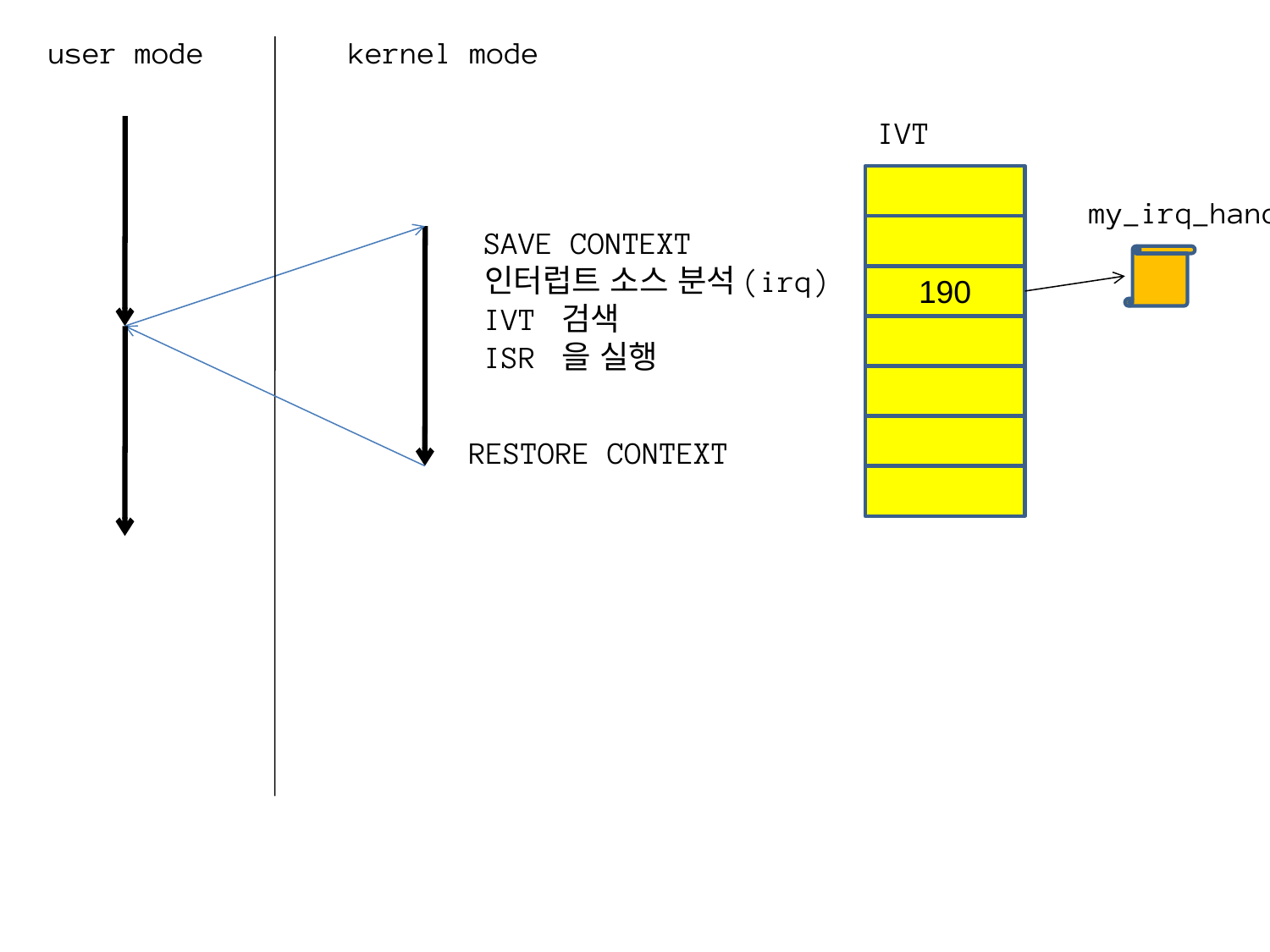

user mode
kernel mode
IVT

my_irq_handler
SAVE CONTEXT
인터럽트 소스 분석(irq)
IVT 검색
ISR 을 실행

190

RESTORE CONTEXT